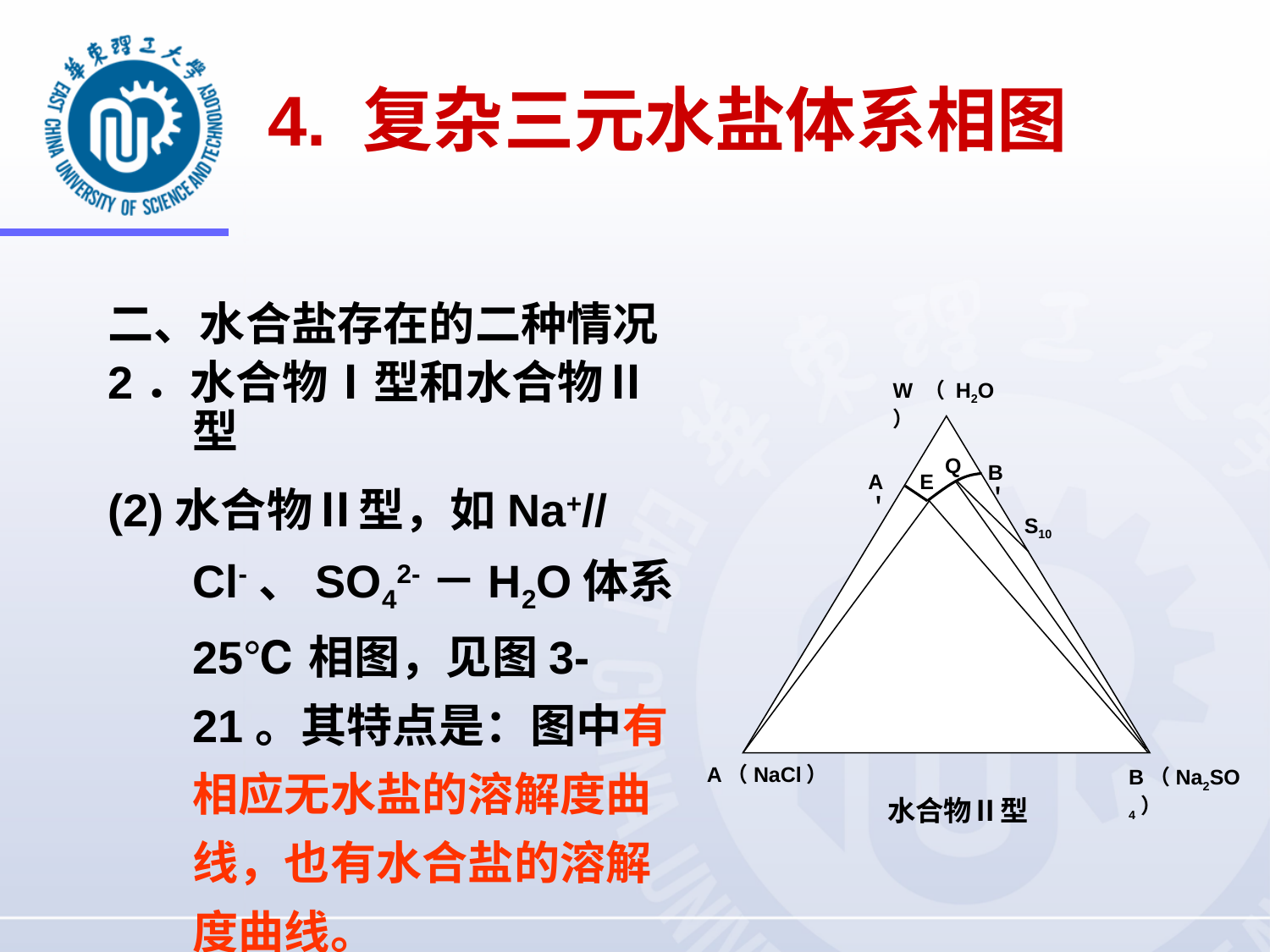

4. 复杂三元水盐体系相图
二、水合盐存在的二种情况
2．水合物Ⅰ型和水合物Ⅱ型
(2)水合物Ⅱ型，如Na+// Cl-、SO42-－H2O体系25℃相图，见图3-21。其特点是：图中有相应无水盐的溶解度曲线，也有水合盐的溶解度曲线。
W（H2O）

Q
B＇
E
A＇

S10
A（NaCl）
B（Na2SO4）
水合物Ⅱ型